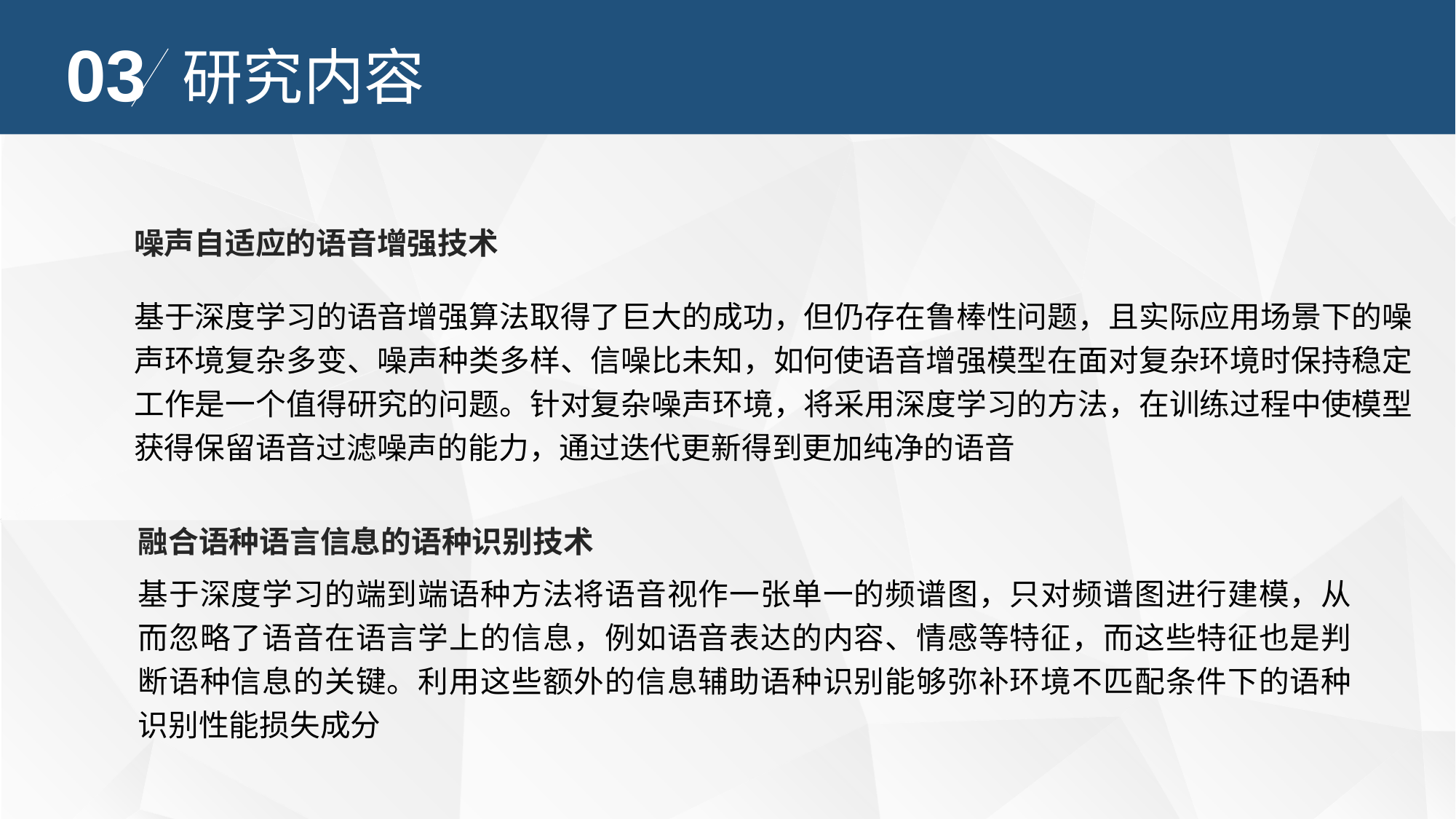

03
研究内容
噪声自适应的语音增强技术

基于深度学习的语音增强算法取得了巨大的成功，但仍存在鲁棒性问题，且实际应用场景下的噪声环境复杂多变、噪声种类多样、信噪比未知，如何使语音增强模型在面对复杂环境时保持稳定工作是一个值得研究的问题。针对复杂噪声环境，将采用深度学习的方法，在训练过程中使模型获得保留语音过滤噪声的能力，通过迭代更新得到更加纯净的语音
融合语种语言信息的语种识别技术

基于深度学习的端到端语种方法将语音视作一张单一的频谱图，只对频谱图进行建模，从而忽略了语音在语言学上的信息，例如语音表达的内容、情感等特征，而这些特征也是判断语种信息的关键。利用这些额外的信息辅助语种识别能够弥补环境不匹配条件下的语种识别性能损失成分